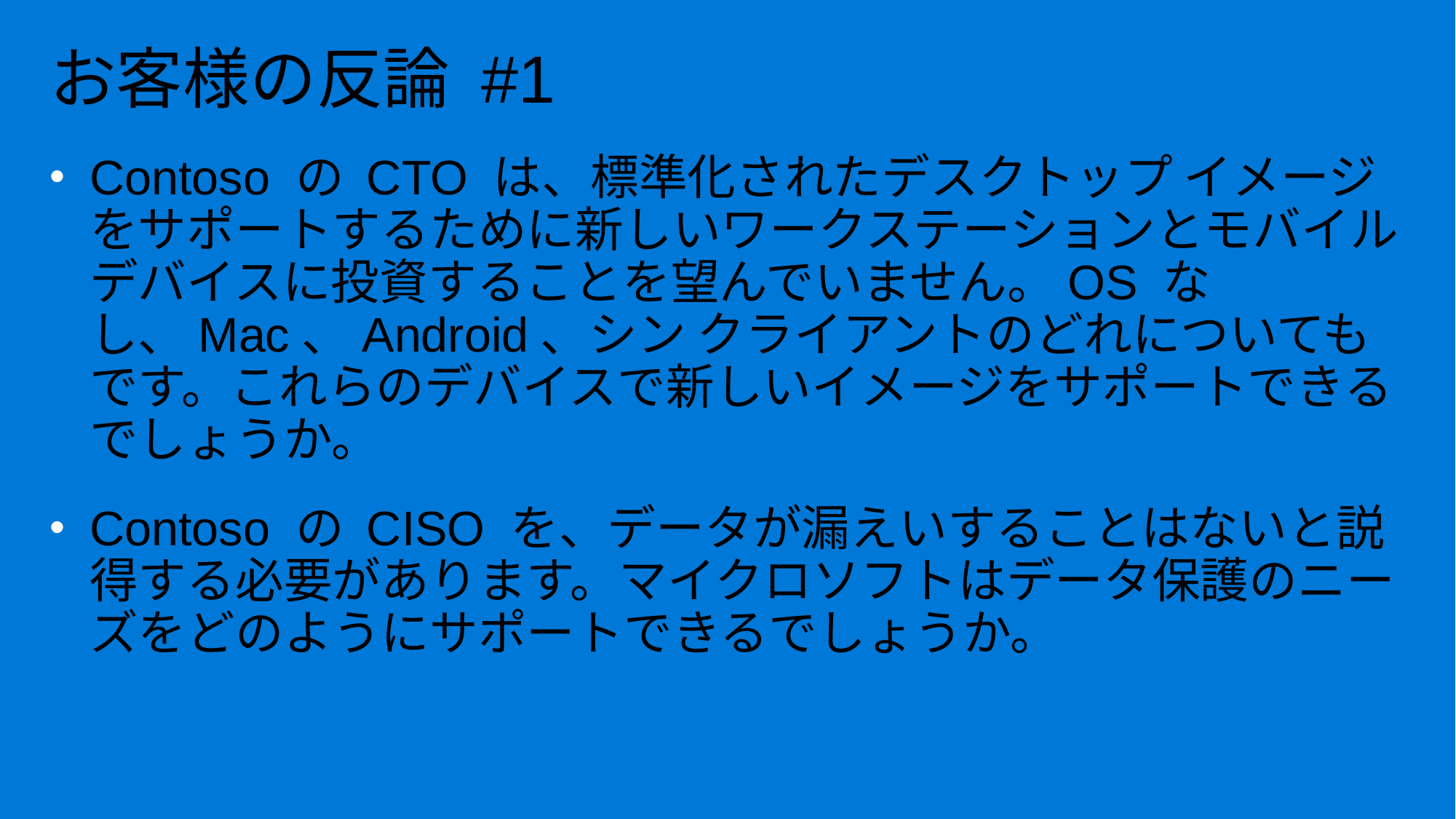

# お客様の反論 #1
Contoso の CTO は、標準化されたデスクトップ イメージをサポートするために新しいワークステーションとモバイル デバイスに投資することを望んでいません。OS なし、Mac、Android、シン クライアントのどれについてもです。これらのデバイスで新しいイメージをサポートできるでしょうか。
Contoso の CISO を、データが漏えいすることはないと説得する必要があります。マイクロソフトはデータ保護のニーズをどのようにサポートできるでしょうか。